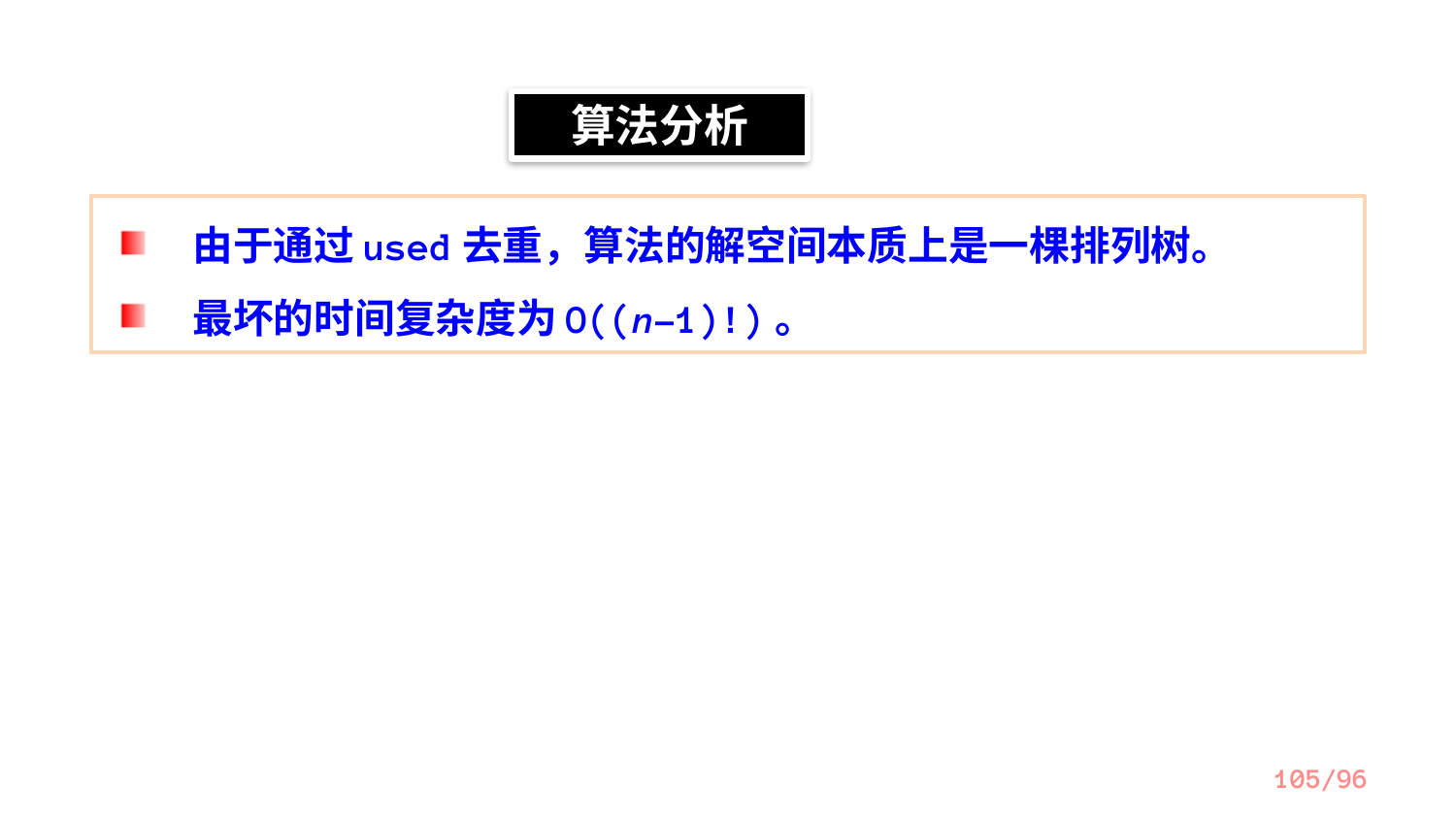

算法分析
由于通过used去重，算法的解空间本质上是一棵排列树。
最坏的时间复杂度为O((n-1)!)。
105/96